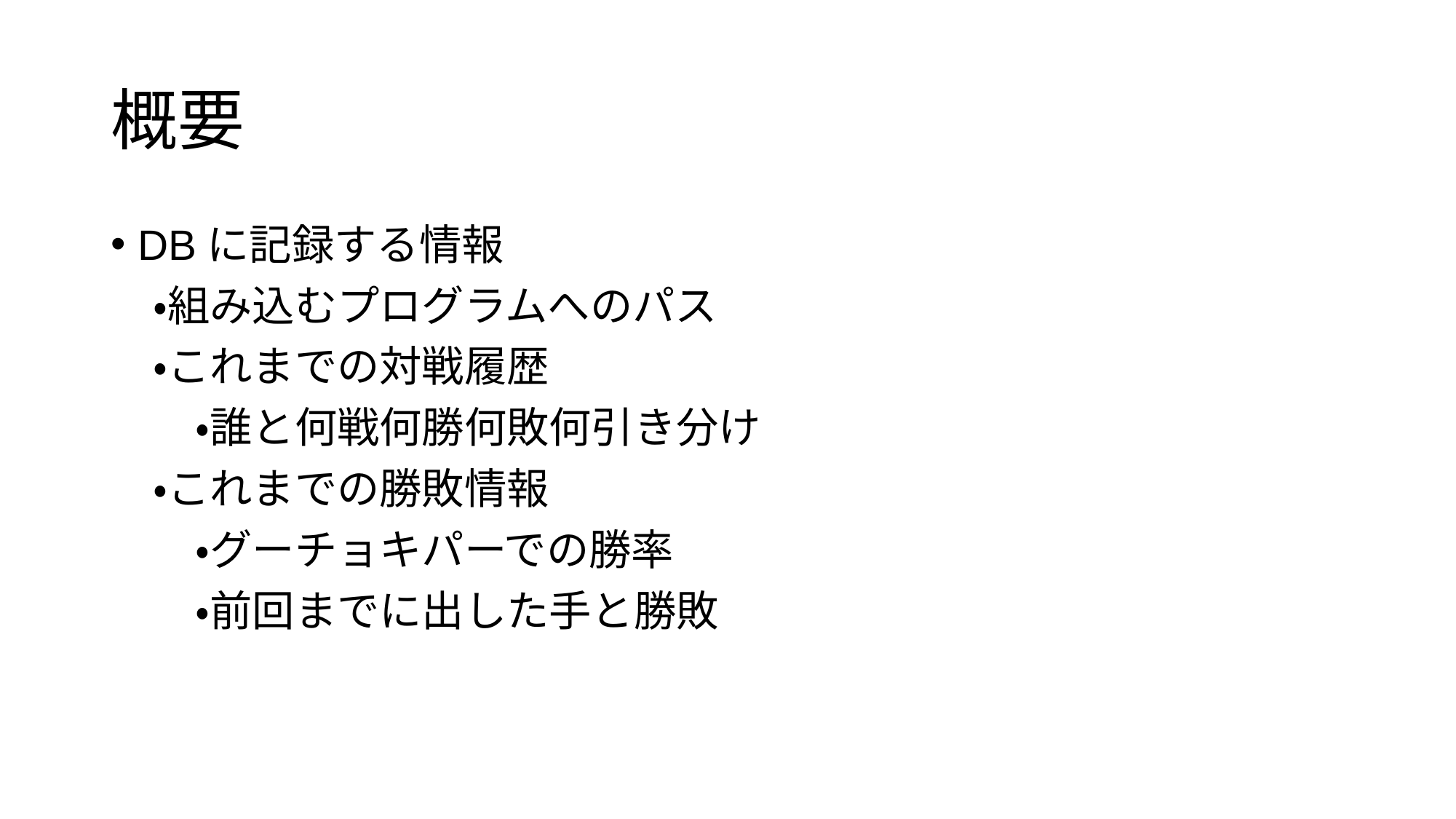

# 概要
DBに記録する情報
　・組み込むプログラムへのパス
　・これまでの対戦履歴
　　・誰と何戦何勝何敗何引き分け
　・これまでの勝敗情報
　　・グーチョキパーでの勝率
　　・前回までに出した手と勝敗